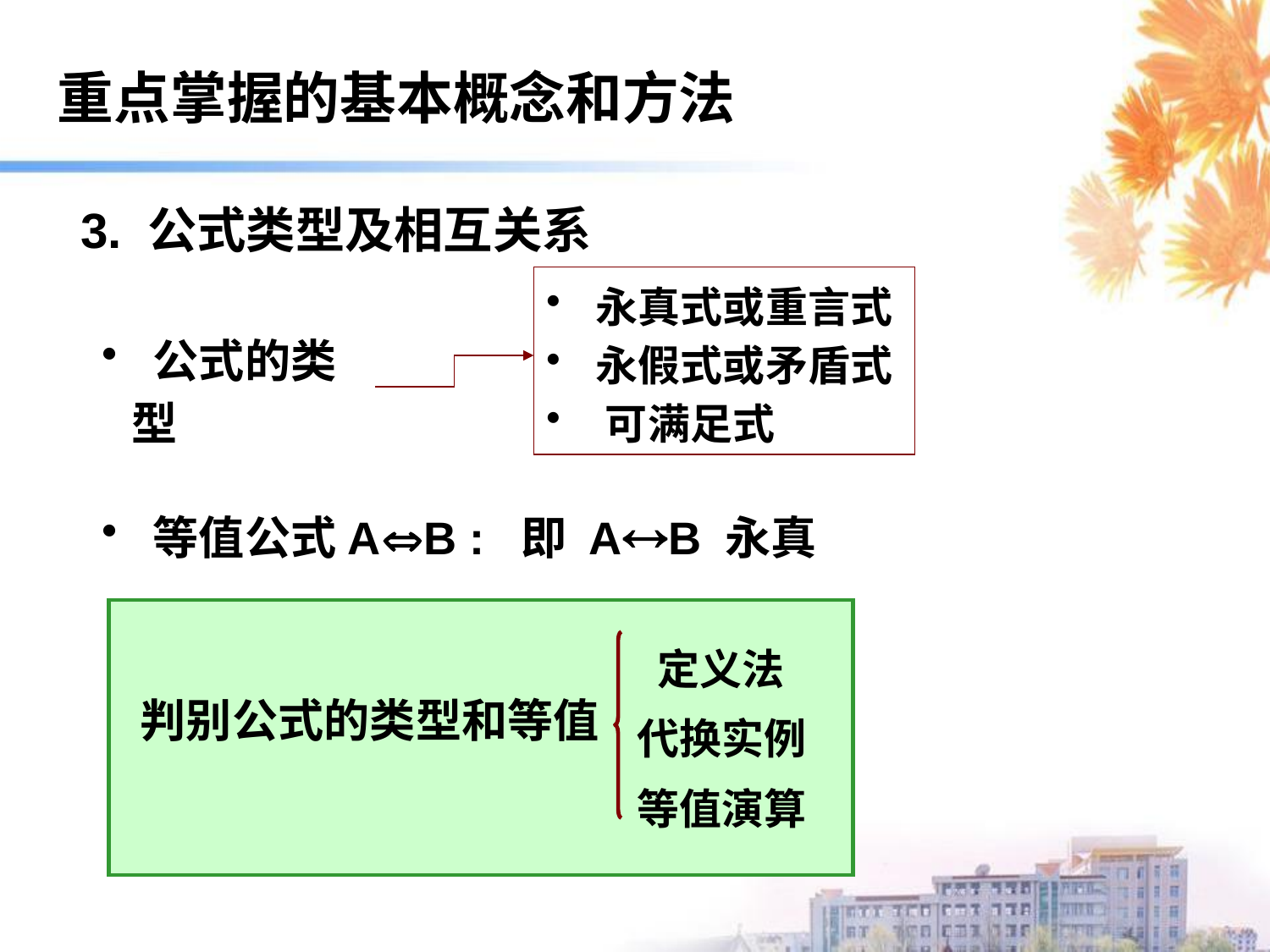

重点掌握的基本概念和方法
3. 公式类型及相互关系
 永真式或重言式
 永假式或矛盾式
  可满足式

 公式的类型
 等值公式A⇔B :  即 A↔B 永真

 定义法

判别公式的类型和等值
代换实例
等值演算